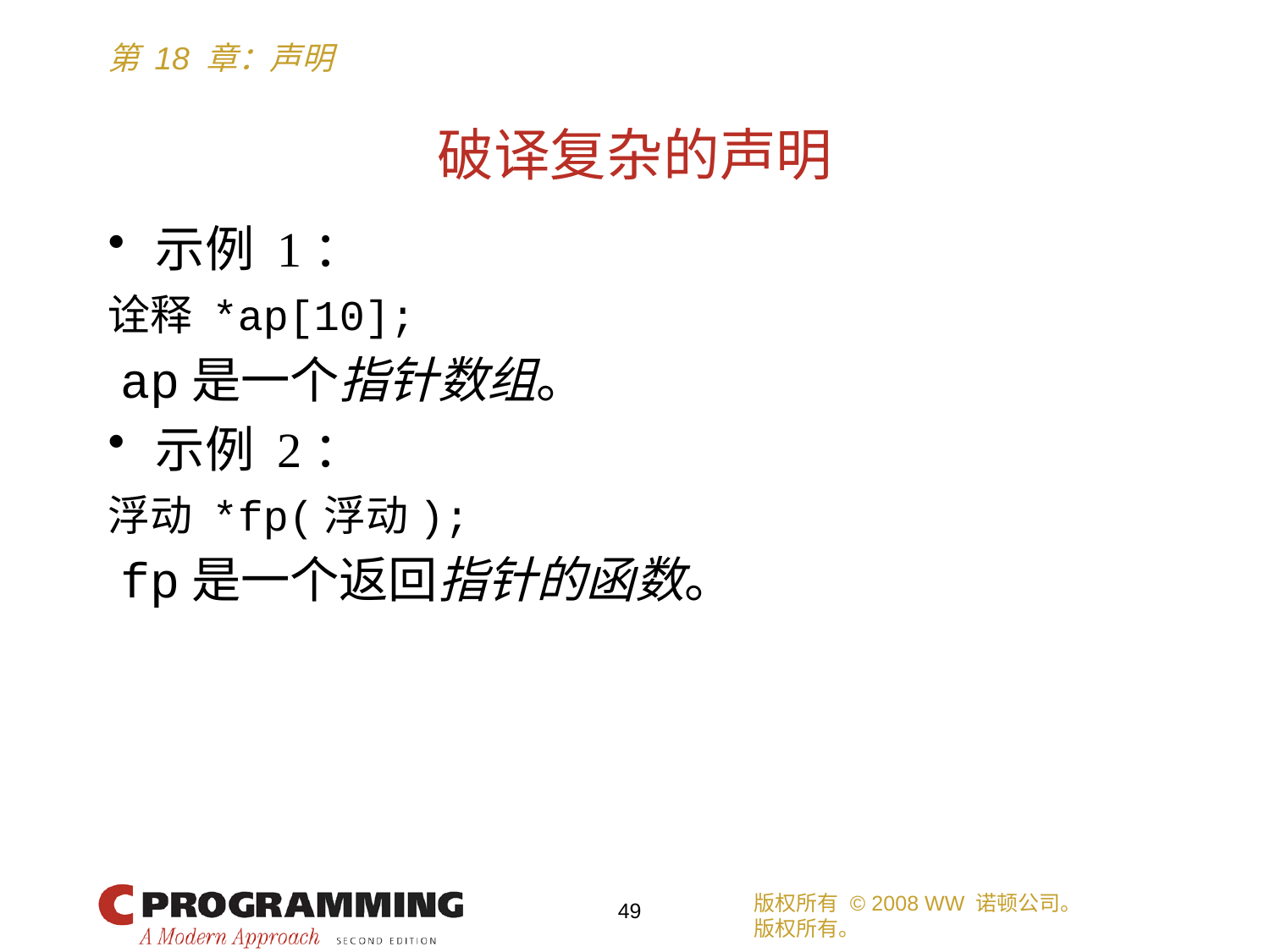

# 破译复杂的声明
示例 1：
诠释 *ap[10];
 ap是一个指针数组。
示例 2：
浮动 *fp(浮动);
 fp是一个返回指针的函数。
版权所有 © 2008 WW 诺顿公司。
版权所有。
49